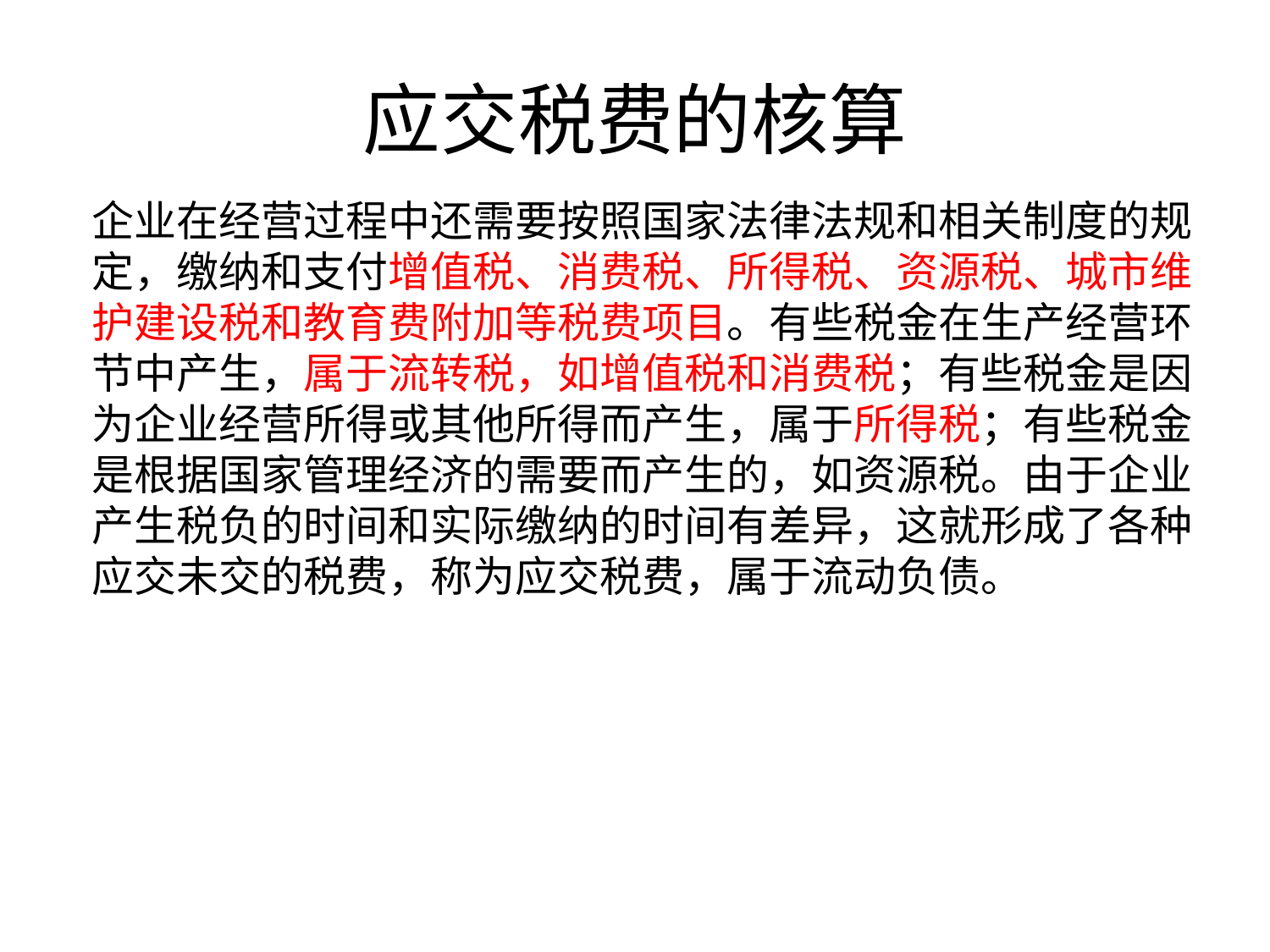

# 应交税费的核算
企业在经营过程中还需要按照国家法律法规和相关制度的规定，缴纳和支付增值税、消费税、所得税、资源税、城市维护建设税和教育费附加等税费项目。有些税金在生产经营环节中产生，属于流转税，如增值税和消费税；有些税金是因为企业经营所得或其他所得而产生，属于所得税；有些税金是根据国家管理经济的需要而产生的，如资源税。由于企业
产生税负的时间和实际缴纳的时间有差异，这就形成了各种应交未交的税费，称为应交税费，属于流动负债。